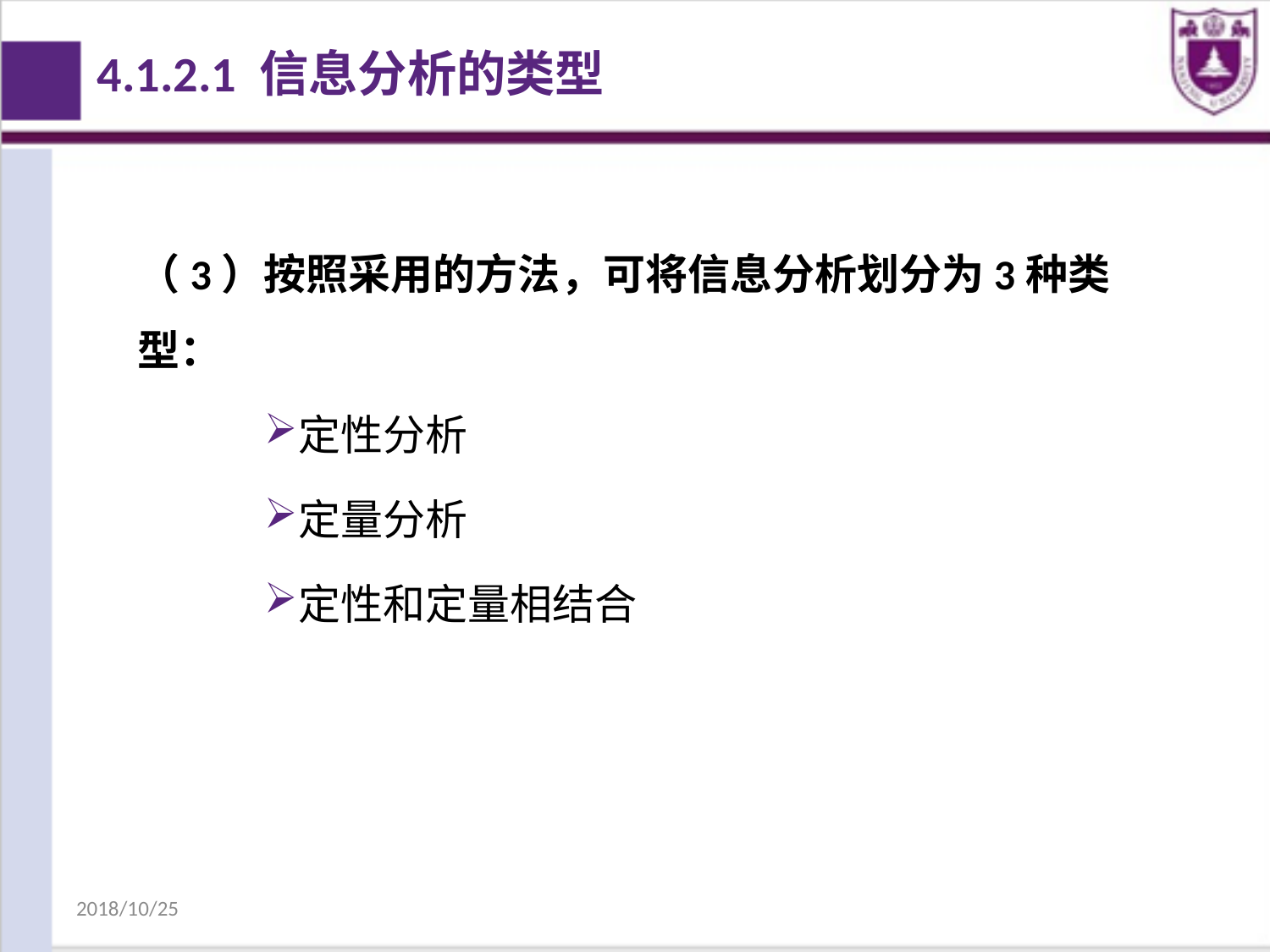

4.1.2.1 信息分析的类型
（3）按照采用的方法，可将信息分析划分为3种类型：
定性分析
定量分析
定性和定量相结合
2018/10/25